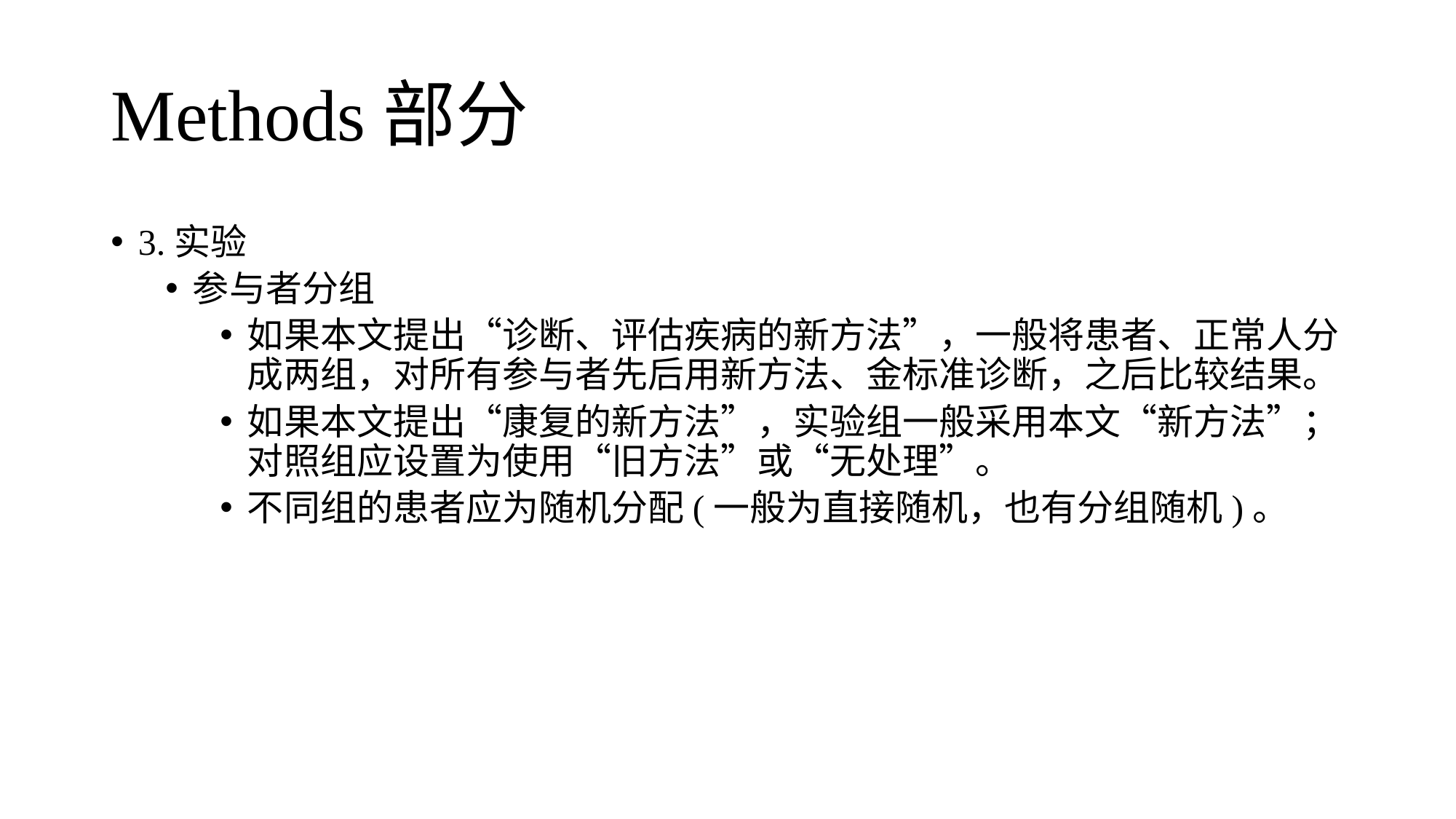

# Methods部分
3.实验
参与者分组
如果本文提出“诊断、评估疾病的新方法”，一般将患者、正常人分成两组，对所有参与者先后用新方法、金标准诊断，之后比较结果。
如果本文提出“康复的新方法”，实验组一般采用本文“新方法”；对照组应设置为使用“旧方法”或“无处理”。
不同组的患者应为随机分配(一般为直接随机，也有分组随机)。